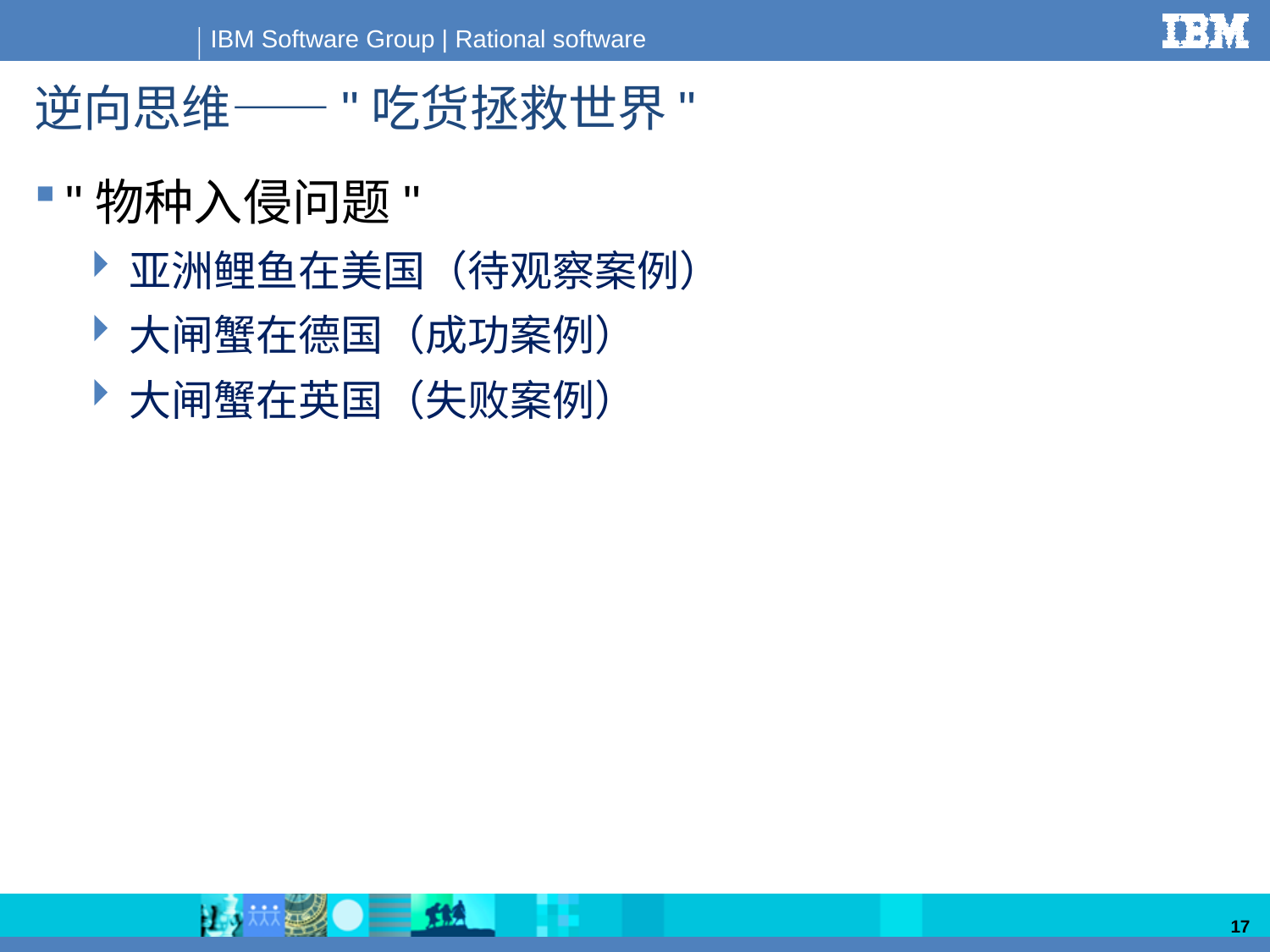

# 逆向思维——"吃货拯救世界"
"物种入侵问题"
亚洲鲤鱼在美国（待观察案例）
大闸蟹在德国（成功案例）
大闸蟹在英国（失败案例）
17